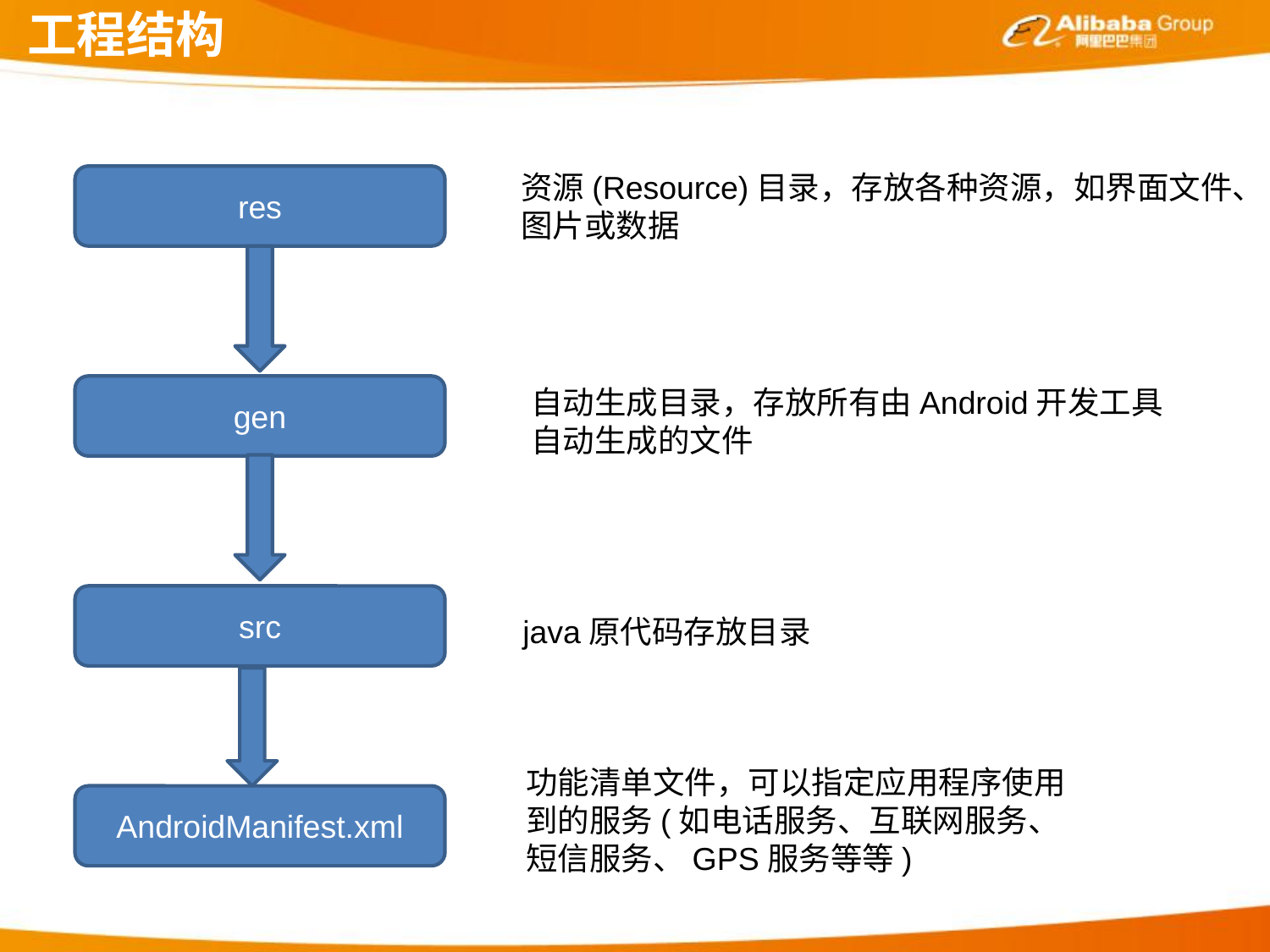

# 工程结构
资源(Resource)目录，存放各种资源，如界面文件、图片或数据
res

gen
自动生成目录，存放所有由Android开发工具自动生成的文件

src
java原代码存放目录

功能清单文件，可以指定应用程序使用到的服务(如电话服务、互联网服务、短信服务、GPS服务等等)
AndroidManifest.xml